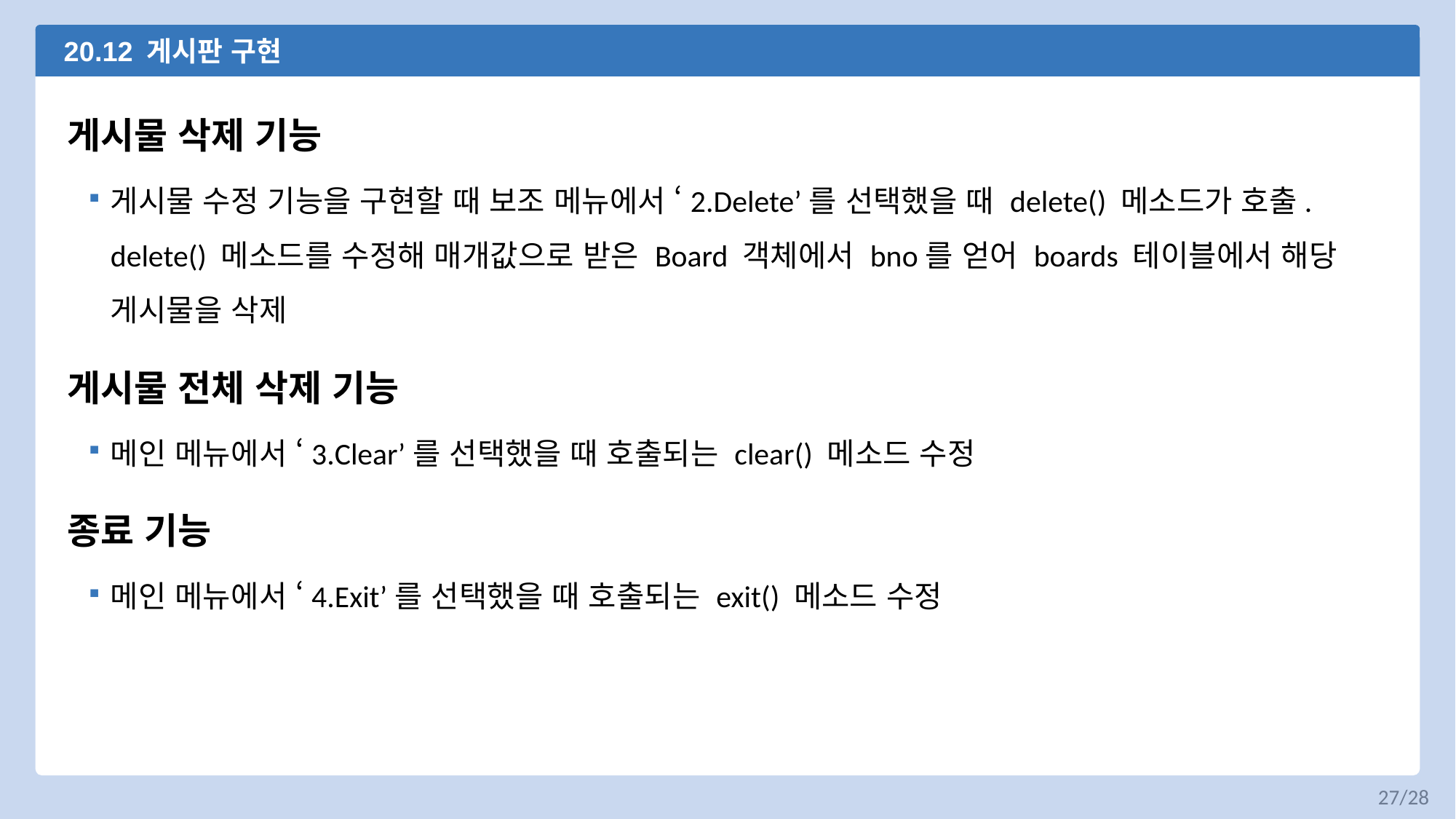

# 20.12 게시판 구현
게시물 삭제 기능
게시물 수정 기능을 구현할 때 보조 메뉴에서 ‘2.Delete’를 선택했을 때 delete() 메소드가 호출. delete() 메소드를 수정해 매개값으로 받은 Board 객체에서 bno를 얻어 boards 테이블에서 해당 게시물을 삭제
게시물 전체 삭제 기능
메인 메뉴에서 ‘3.Clear’를 선택했을 때 호출되는 clear() 메소드 수정
종료 기능
메인 메뉴에서 ‘4.Exit’를 선택했을 때 호출되는 exit() 메소드 수정